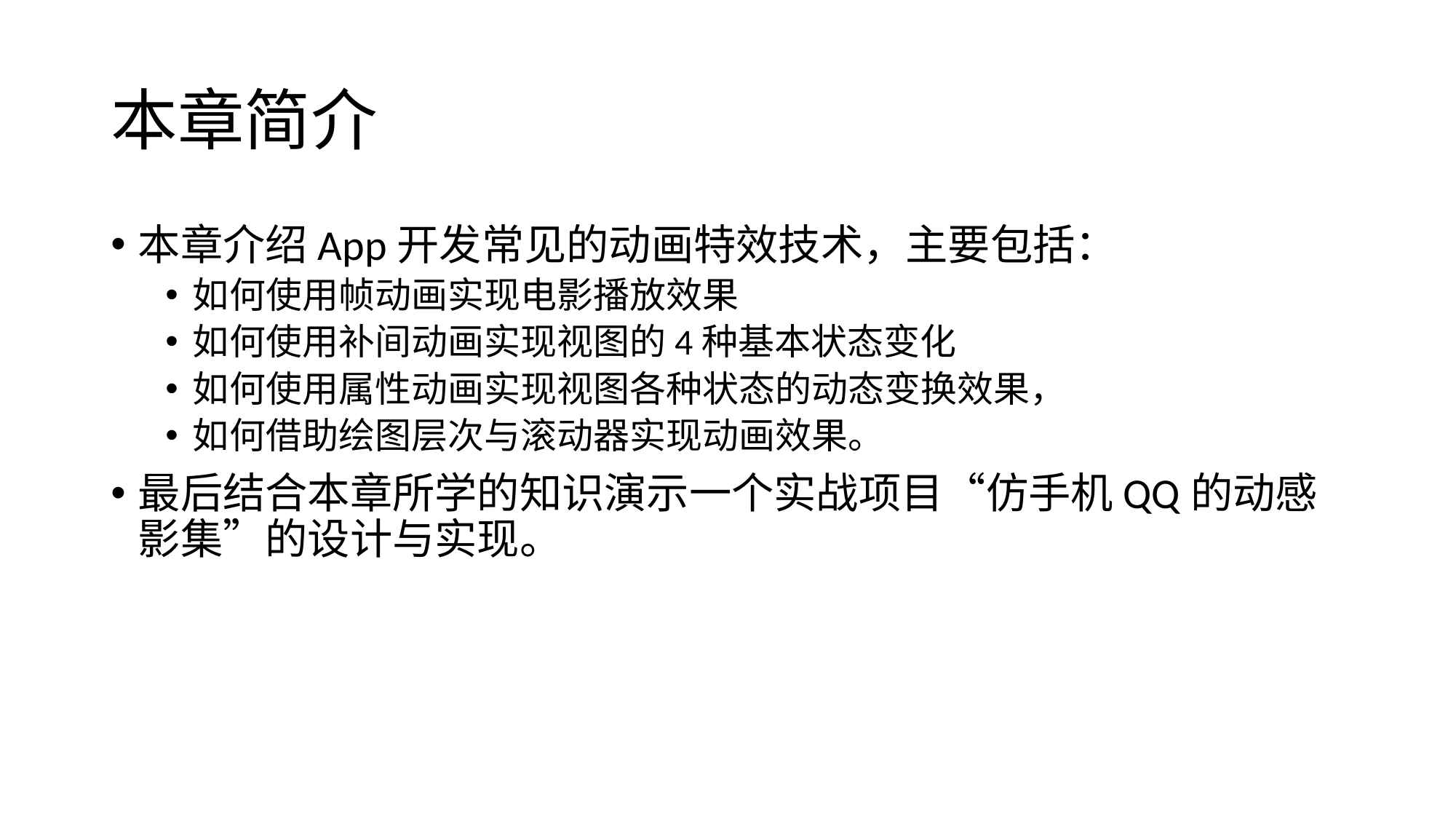

# 本章简介
本章介绍App开发常见的动画特效技术，主要包括：
如何使用帧动画实现电影播放效果
如何使用补间动画实现视图的4种基本状态变化
如何使用属性动画实现视图各种状态的动态变换效果，
如何借助绘图层次与滚动器实现动画效果。
最后结合本章所学的知识演示一个实战项目“仿手机QQ的动感影集”的设计与实现。